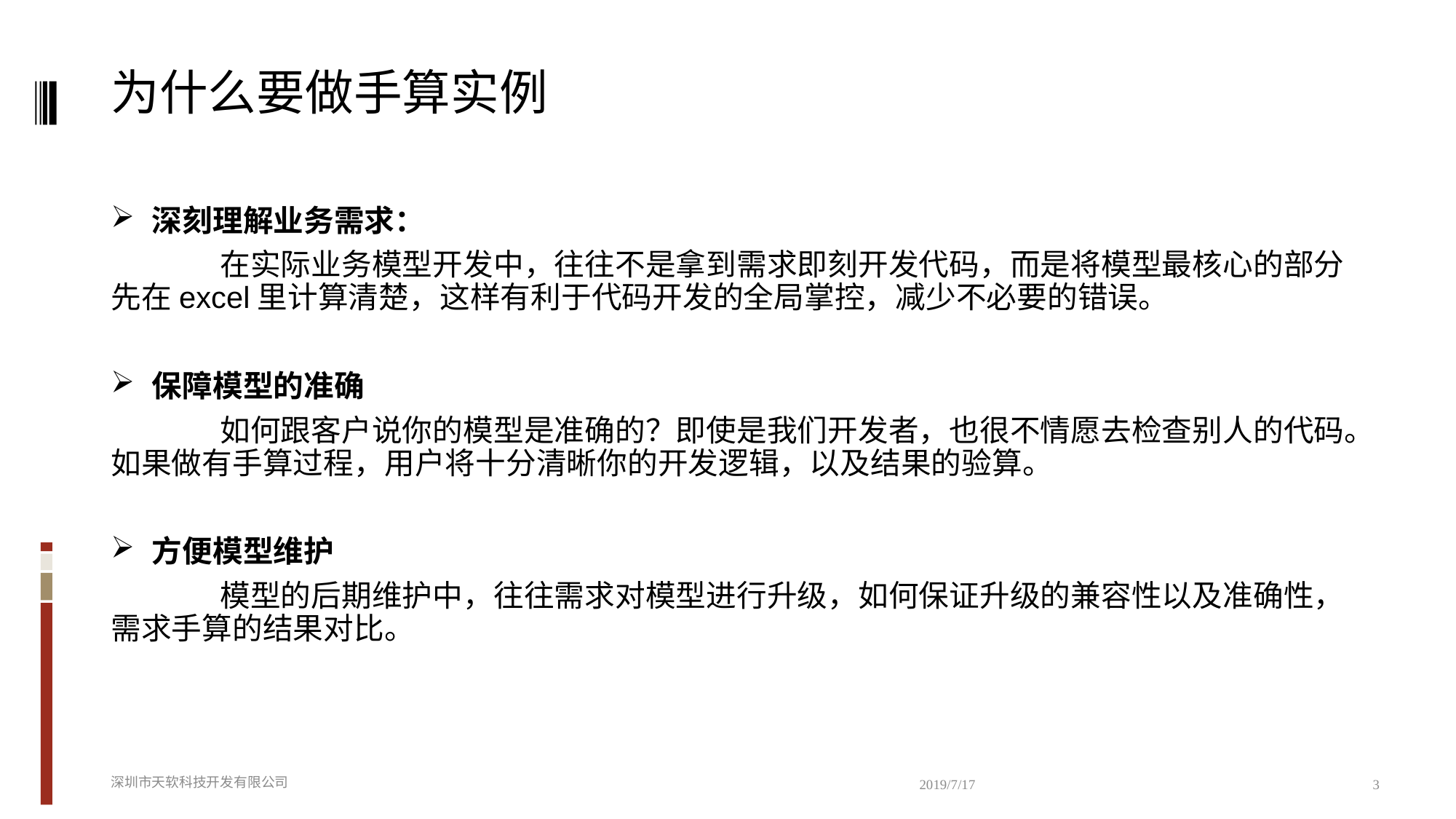

# 为什么要做手算实例

深刻理解业务需求：
	在实际业务模型开发中，往往不是拿到需求即刻开发代码，而是将模型最核心的部分先在excel里计算清楚，这样有利于代码开发的全局掌控，减少不必要的错误。

保障模型的准确
	如何跟客户说你的模型是准确的？即使是我们开发者，也很不情愿去检查别人的代码。如果做有手算过程，用户将十分清晰你的开发逻辑，以及结果的验算。

方便模型维护
	模型的后期维护中，往往需求对模型进行升级，如何保证升级的兼容性以及准确性，需求手算的结果对比。

深圳市天软科技开发有限公司
2019/7/17
3